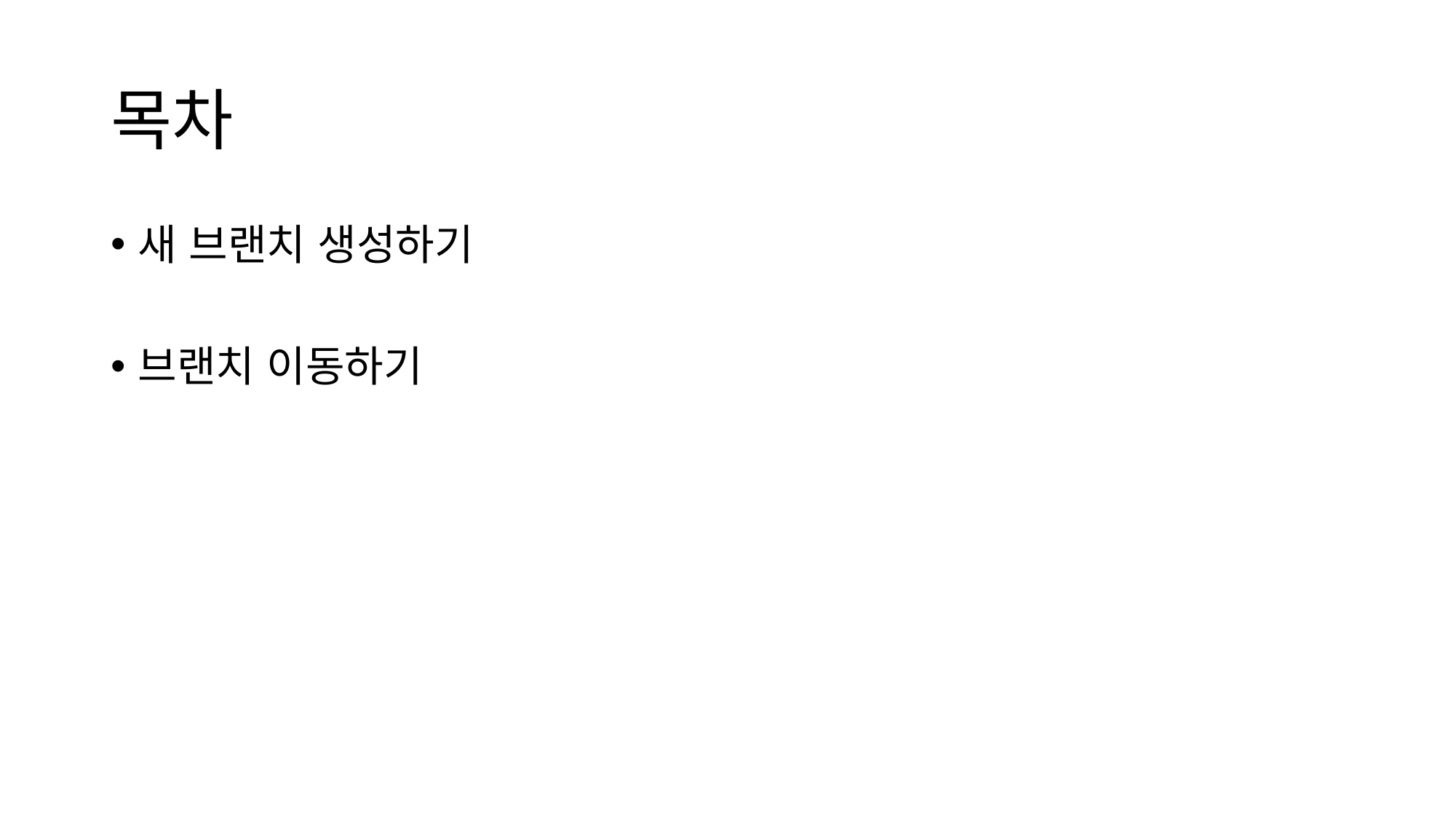

# 목차
새 브랜치 생성하기

브랜치 이동하기